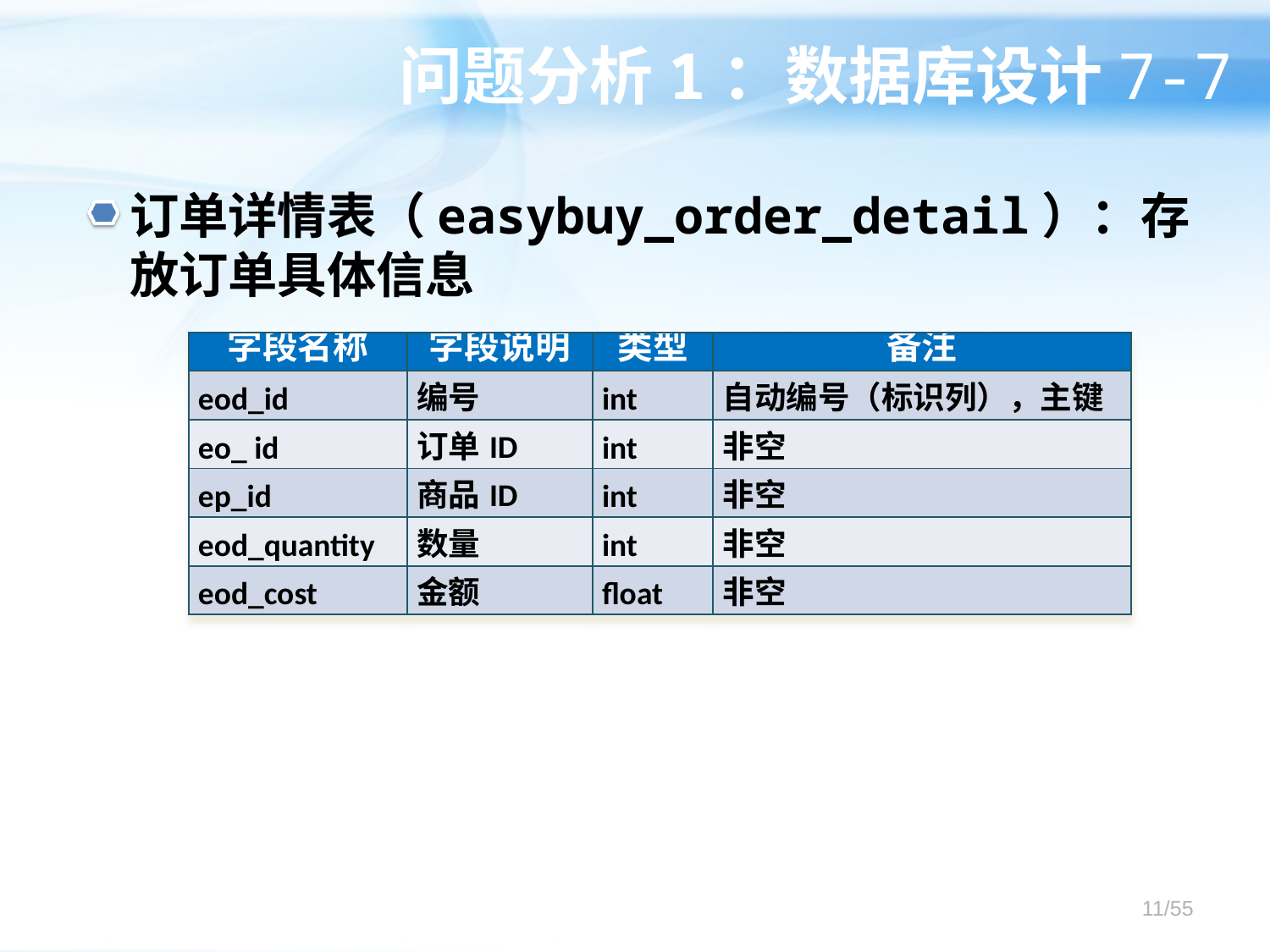

# 问题分析1：数据库设计7-7
订单详情表（easybuy_order_detail）：存放订单具体信息
| 字段名称 | 字段说明 | 类型 | 备注 |
| --- | --- | --- | --- |
| eod\_id | 编号 | int | 自动编号（标识列），主键 |
| eo\_ id | 订单ID | int | 非空 |
| ep\_id | 商品ID | int | 非空 |
| eod\_quantity | 数量 | int | 非空 |
| eod\_cost | 金额 | float | 非空 |
11/55